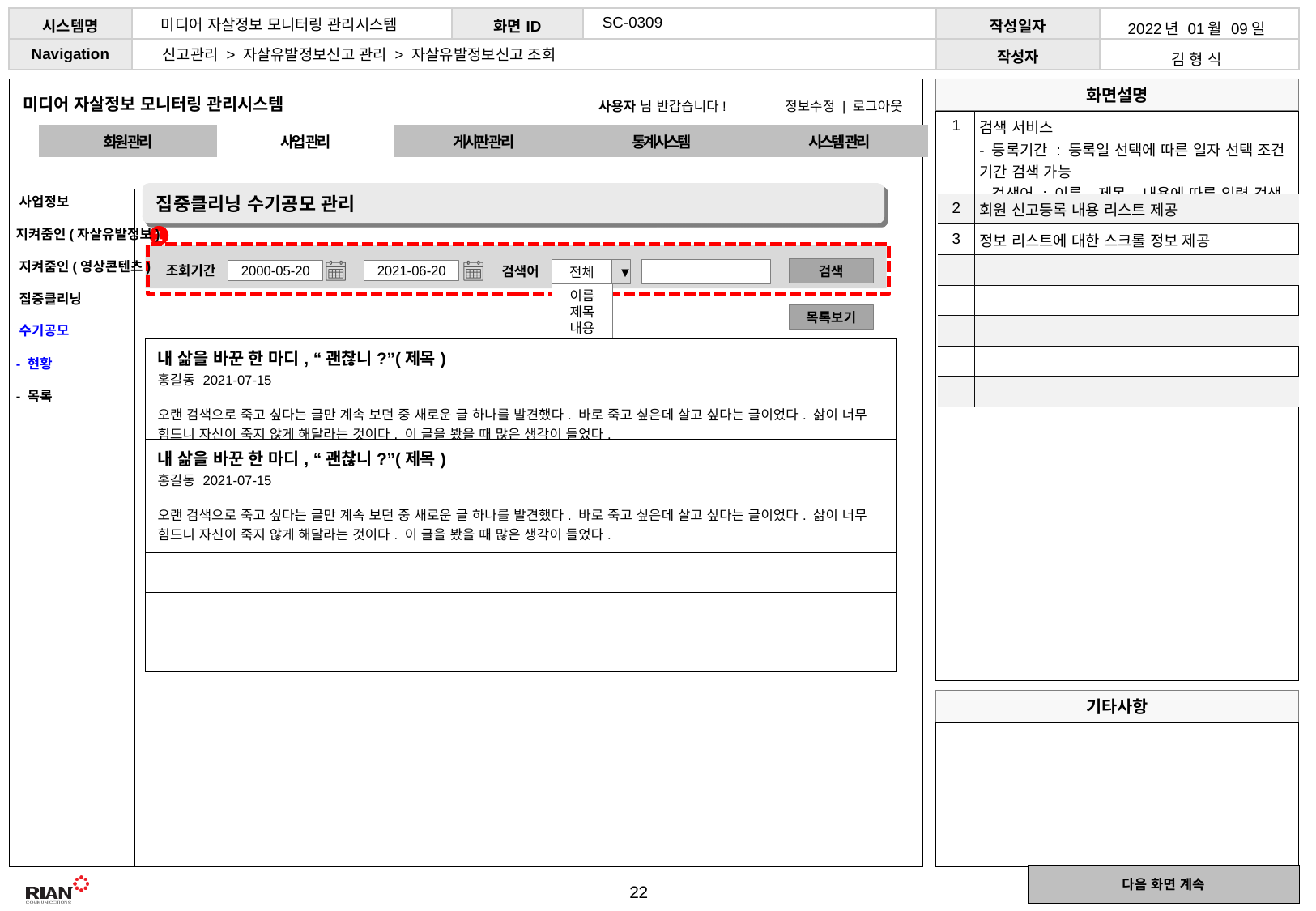

SC-0309
미디어 자살정보 모니터링 관리시스템
| 2022년 01월 09일 |
| --- |
| 김 형 식 |
신고관리 > 자살유발정보신고 관리 > 자살유발정보신고 조회
미디어 자살정보 모니터링 관리시스템
사용자 님 반갑습니다!
정보수정 | 로그아웃
| 1 | 검색 서비스 - 등록기간 : 등록일 선택에 따른 일자 선택 조건 기간 검색 가능 - 검색어 : 이름, 제목, 내용에 따른 입력 검색 |
| --- | --- |
| 2 | 회원 신고등록 내용 리스트 제공 |
| 3 | 정보 리스트에 대한 스크롤 정보 제공 |
|  |  |
|  |  |
|  |  |
|  |  |
|  |  |
| 회원 관리 | 사업 관리 | 게시판 관리 | 통계시스템 | 시스템 관리 |
| --- | --- | --- | --- | --- |
 사업정보
 지켜줌인(자살유발정보)
 지켜줌인(영상콘텐츠)
 집중클리닝
 수기공모
 - 현황
 - 목록
집중클리닝 수기공모 관리
1

조회기간
2000-05-20

2021-06-20

검색어
전체
▼

검색
이름
제목
내용
목록보기
| 내 삶을 바꾼 한 마디, “괜찮니?”(제목) 홍길동 2021-07-15 오랜 검색으로 죽고 싶다는 글만 계속 보던 중 새로운 글 하나를 발견했다. 바로 죽고 싶은데 살고 싶다는 글이었다. 삶이 너무 힘드니 자신이 죽지 않게 해달라는 것이다. 이 글을 봤을 때 많은 생각이 들었다. |
| --- |
| 내 삶을 바꾼 한 마디, “괜찮니?”(제목) 홍길동 2021-07-15 오랜 검색으로 죽고 싶다는 글만 계속 보던 중 새로운 글 하나를 발견했다. 바로 죽고 싶은데 살고 싶다는 글이었다. 삶이 너무 힘드니 자신이 죽지 않게 해달라는 것이다. 이 글을 봤을 때 많은 생각이 들었다. |
|  |
|  |
|  |